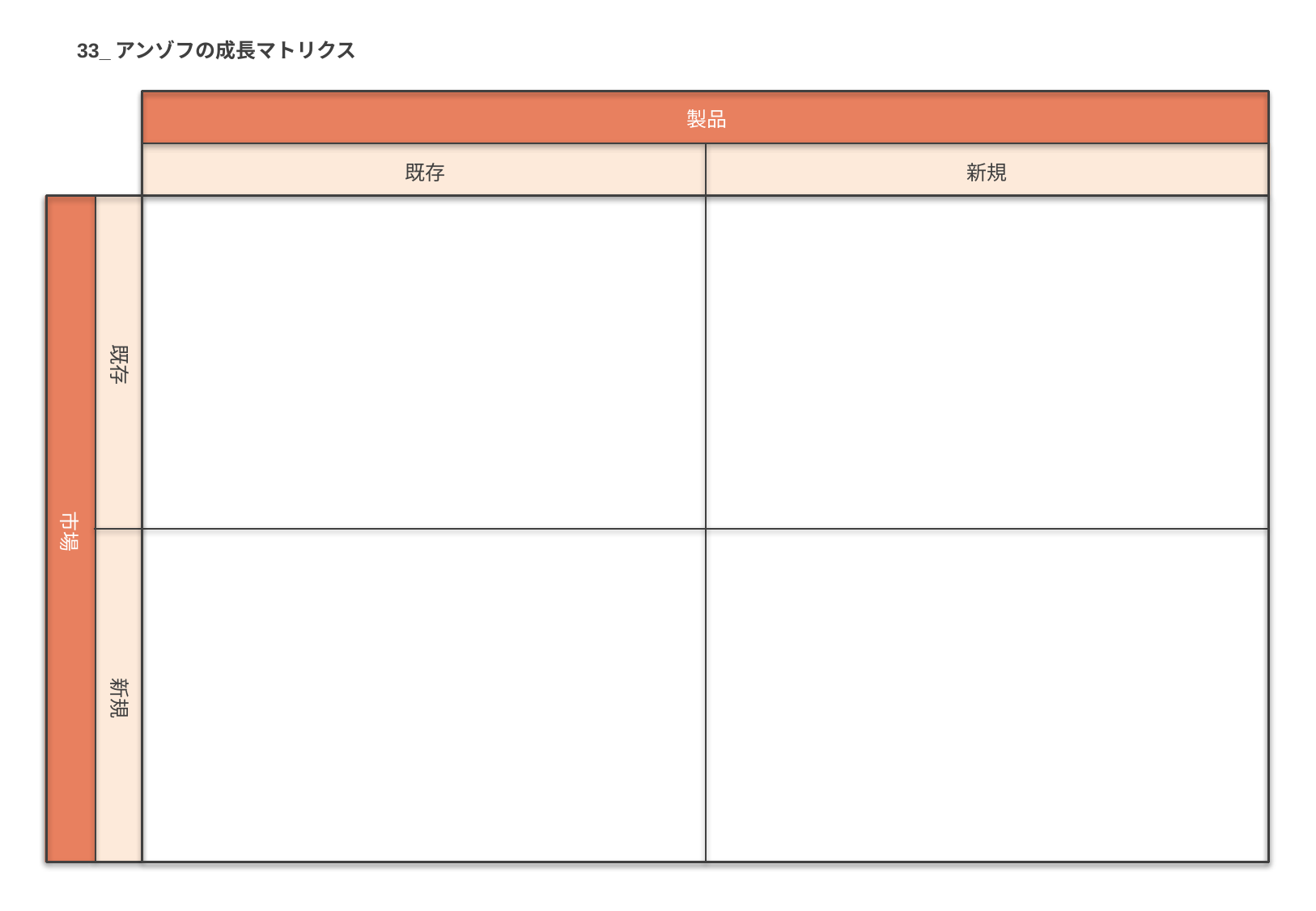

33_アンゾフの成長マトリクス

製品

既存
新規

既存
市場
新規